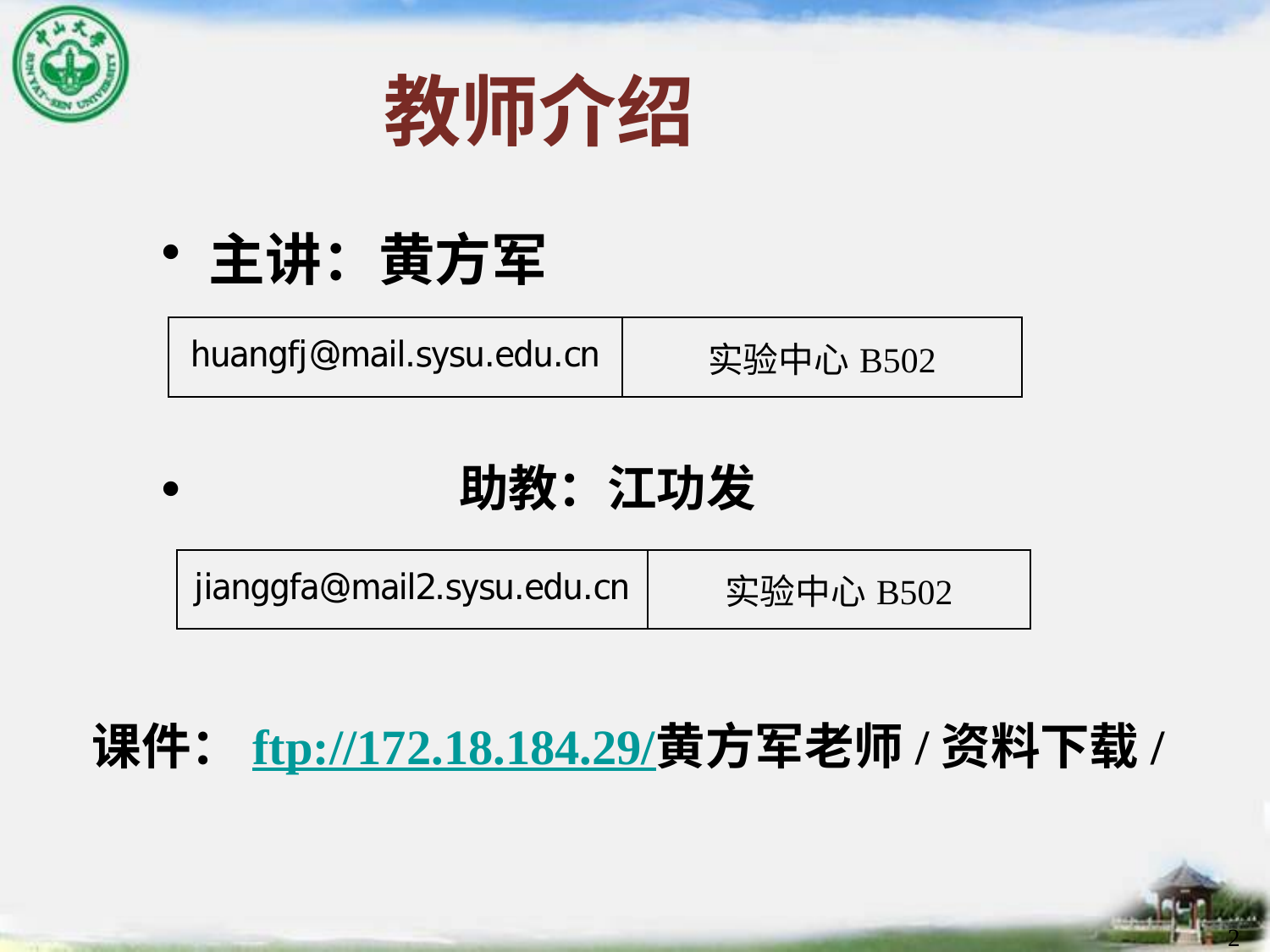

教师介绍
主讲：黄方军

| huangfj@mail.sysu.edu.cn | 实验中心B502 |
| --- | --- |
助教：江功发
| jianggfa@mail2.sysu.edu.cn | 实验中心B502 |
| --- | --- |
课件：ftp://172.18.184.29/黄方军老师/资料下载/
2